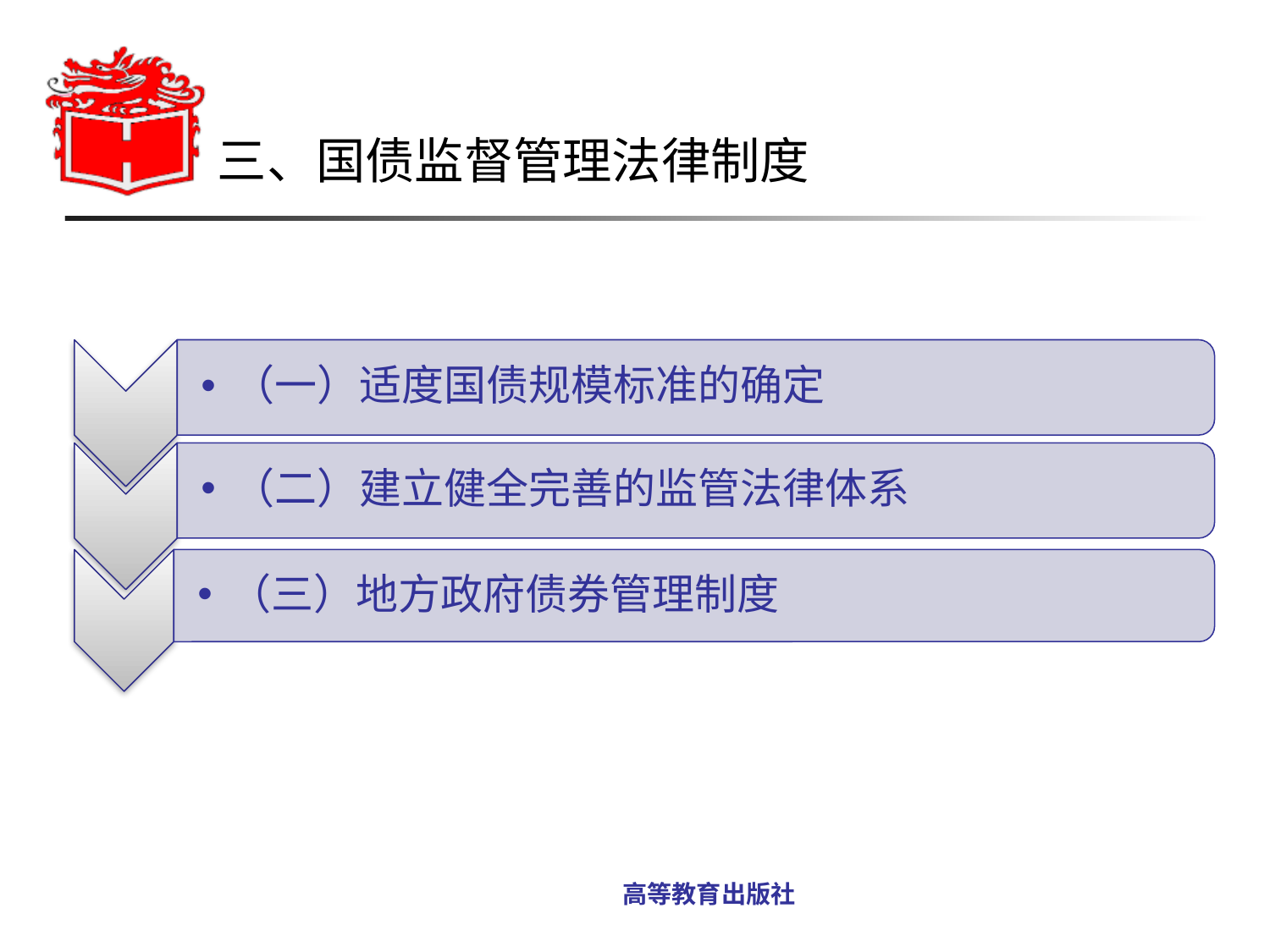

三、国债监督管理法律制度

（一）适度国债规模标准的确定

（二）建立健全完善的监管法律体系

（三）地方政府债券管理制度

高等教育出版社